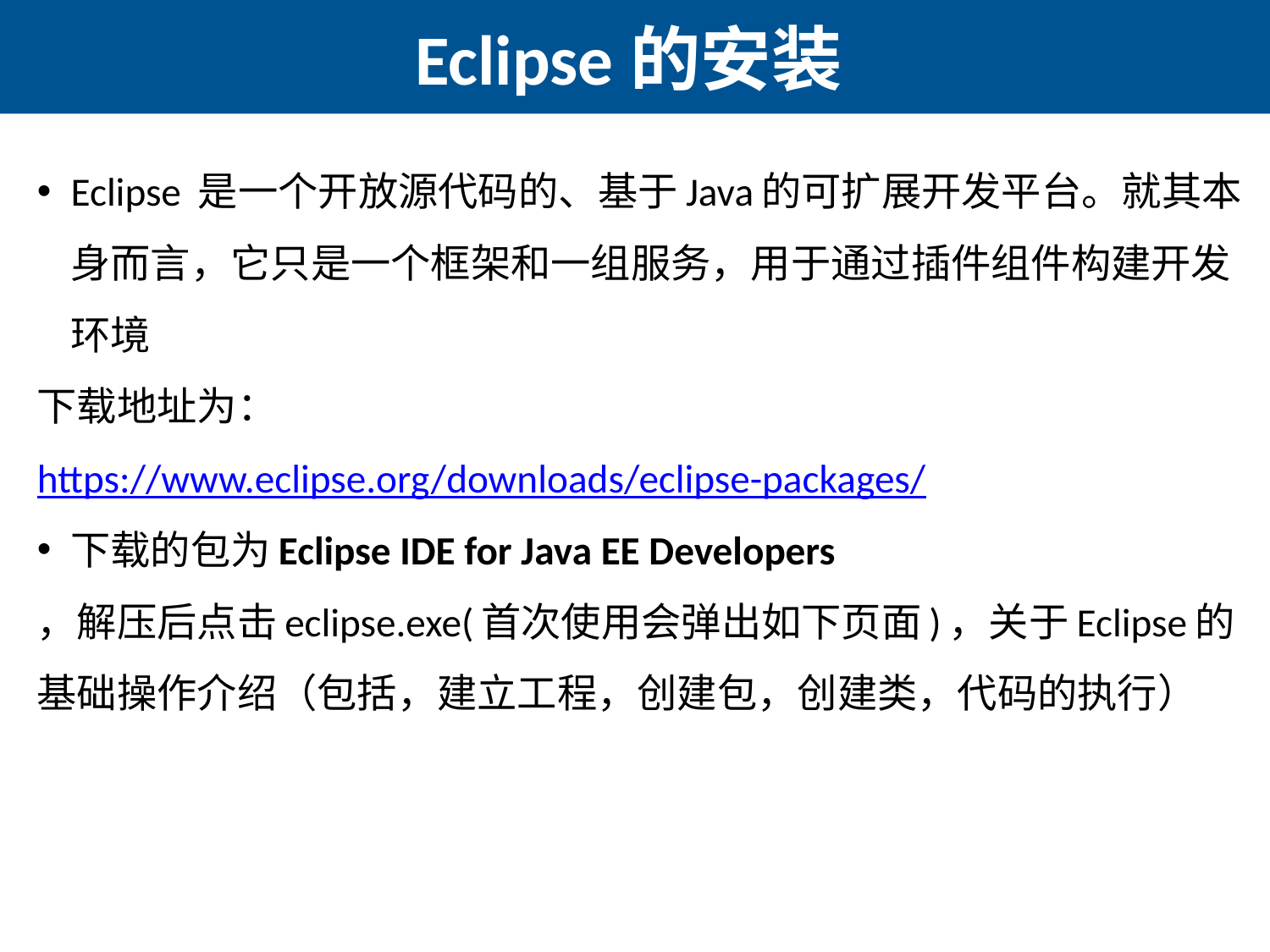

# Eclipse的安装
Eclipse 是一个开放源代码的、基于Java的可扩展开发平台。就其本身而言，它只是一个框架和一组服务，用于通过插件组件构建开发环境
下载地址为：
https://www.eclipse.org/downloads/eclipse-packages/
下载的包为Eclipse IDE for Java EE Developers
，解压后点击eclipse.exe(首次使用会弹出如下页面)，关于Eclipse的基础操作介绍（包括，建立工程，创建包，创建类，代码的执行）